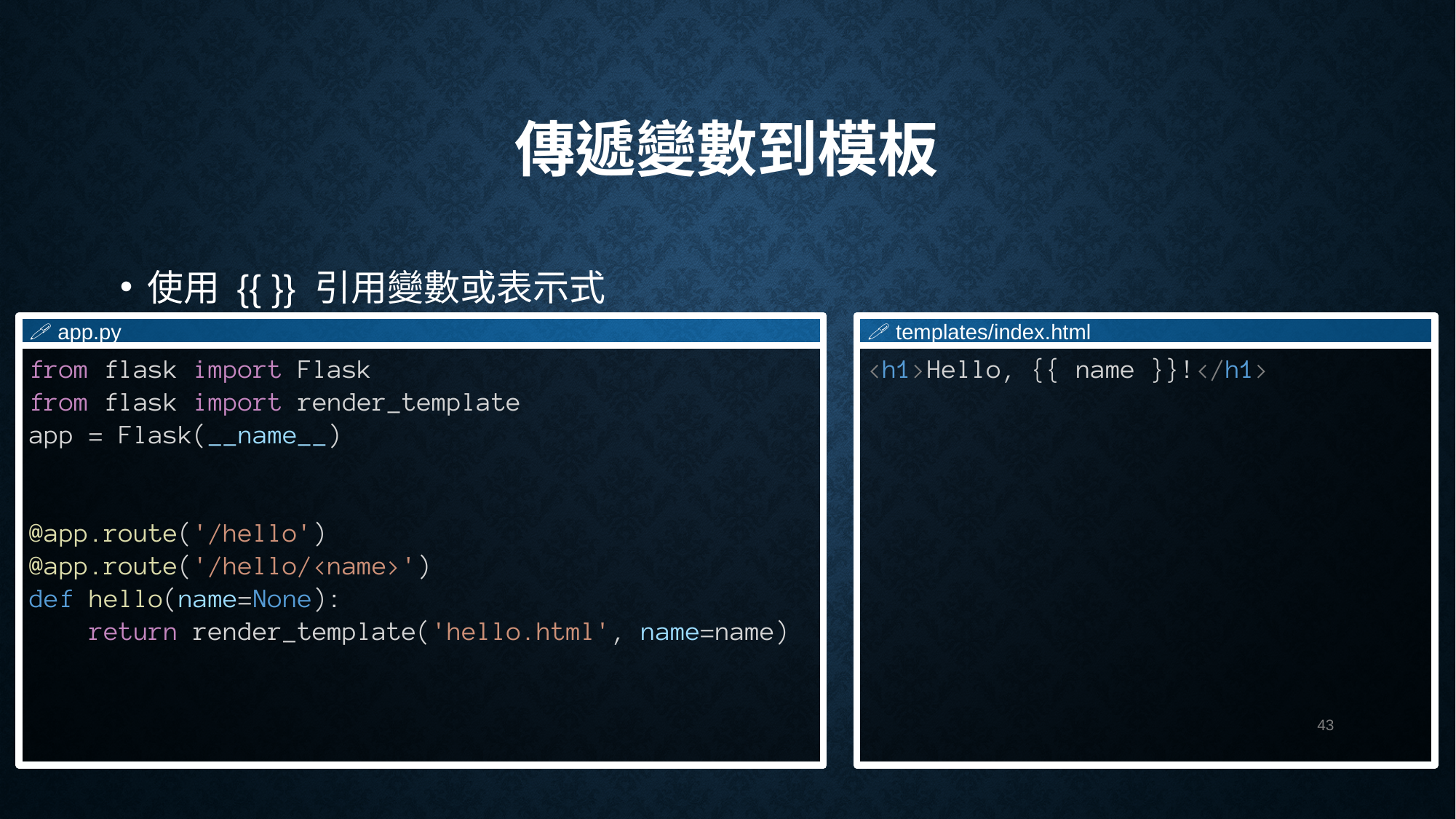

# 傳遞變數到模板
使用 {{ }} 引用變數或表示式
🖊 app.py
from flask import Flask
from flask import render_template
app = Flask(__name__)
@app.route('/hello')
@app.route('/hello/<name>')
def hello(name=None):
    return render_template('hello.html', name=name)
🖊 templates/index.html
<h1>Hello, {{ name }}!</h1>

43